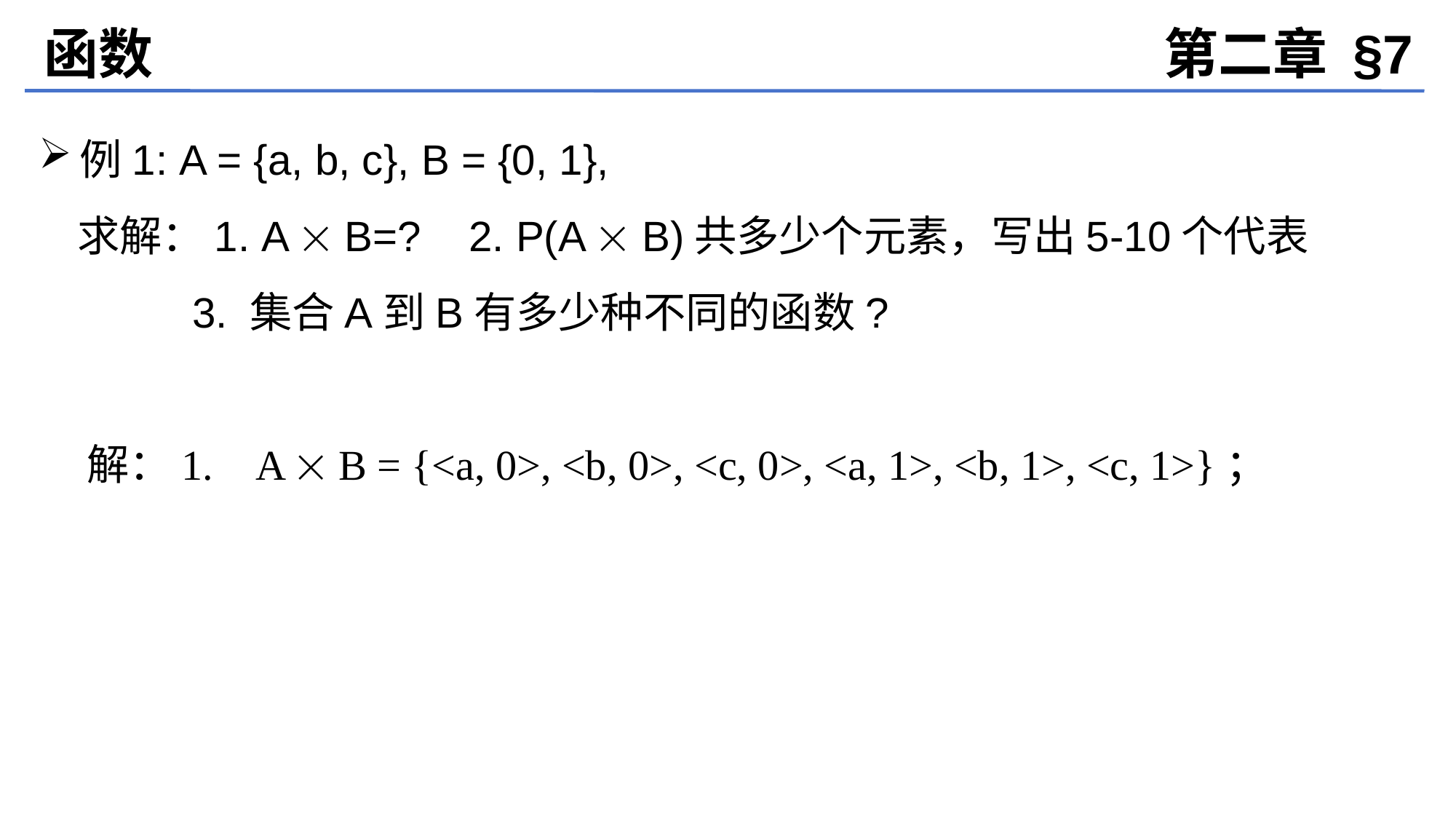

函数
第二章 §7
例1: A = {a, b, c}, B = {0, 1},
   求解：1. A × B=?    2. P(A × B)共多少个元素，写出5-10个代表
             3. 集合A到B有多少种不同的函数?

    解：1.    A × B = {<a, 0>, <b, 0>, <c, 0>, <a, 1>, <b, 1>, <c, 1>}；